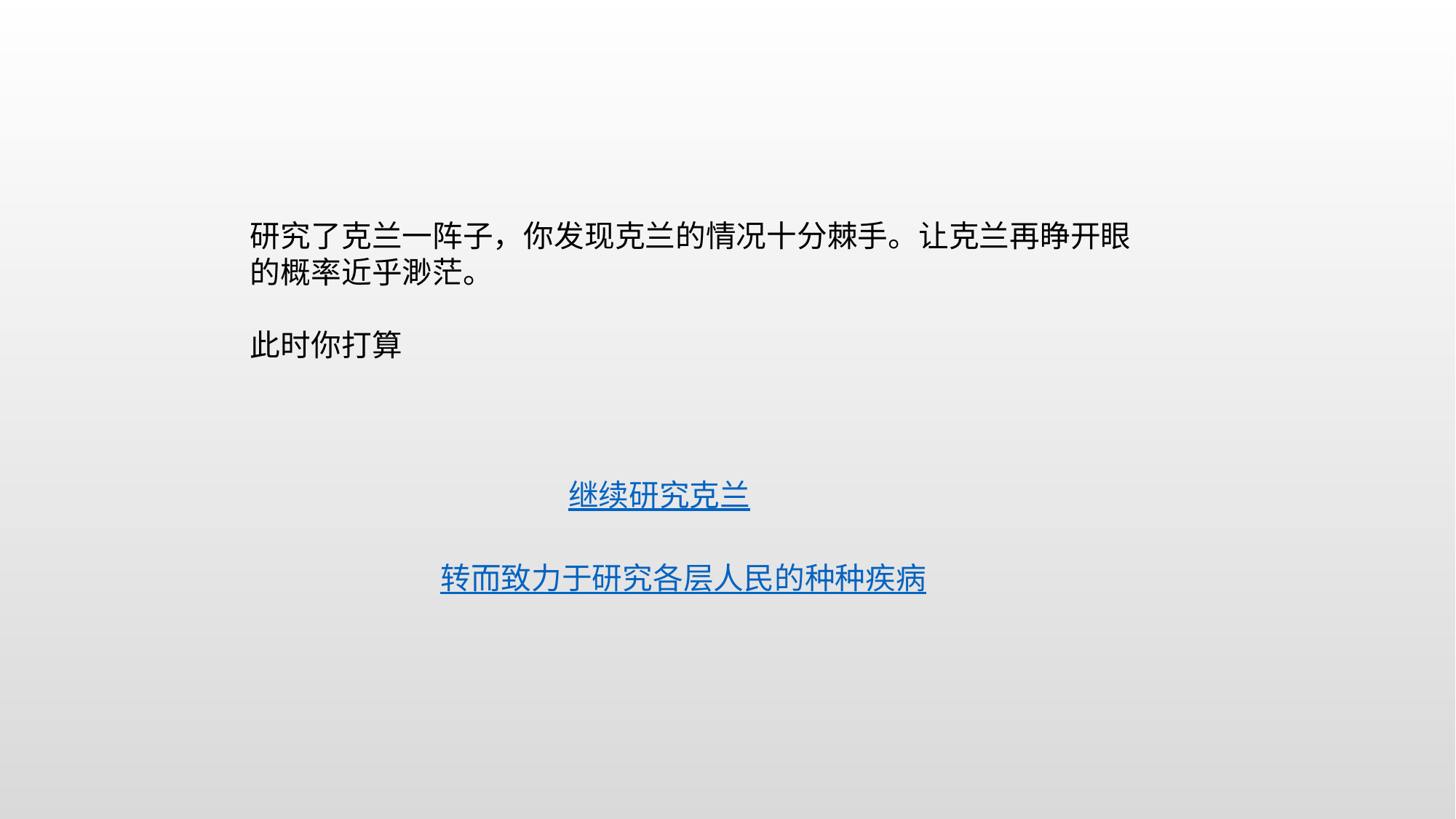

研究了克兰一阵子，你发现克兰的情况十分棘手。让克兰再睁开眼的概率近乎渺茫。

此时你打算
继续研究克兰
转而致力于研究各层人民的种种疾病